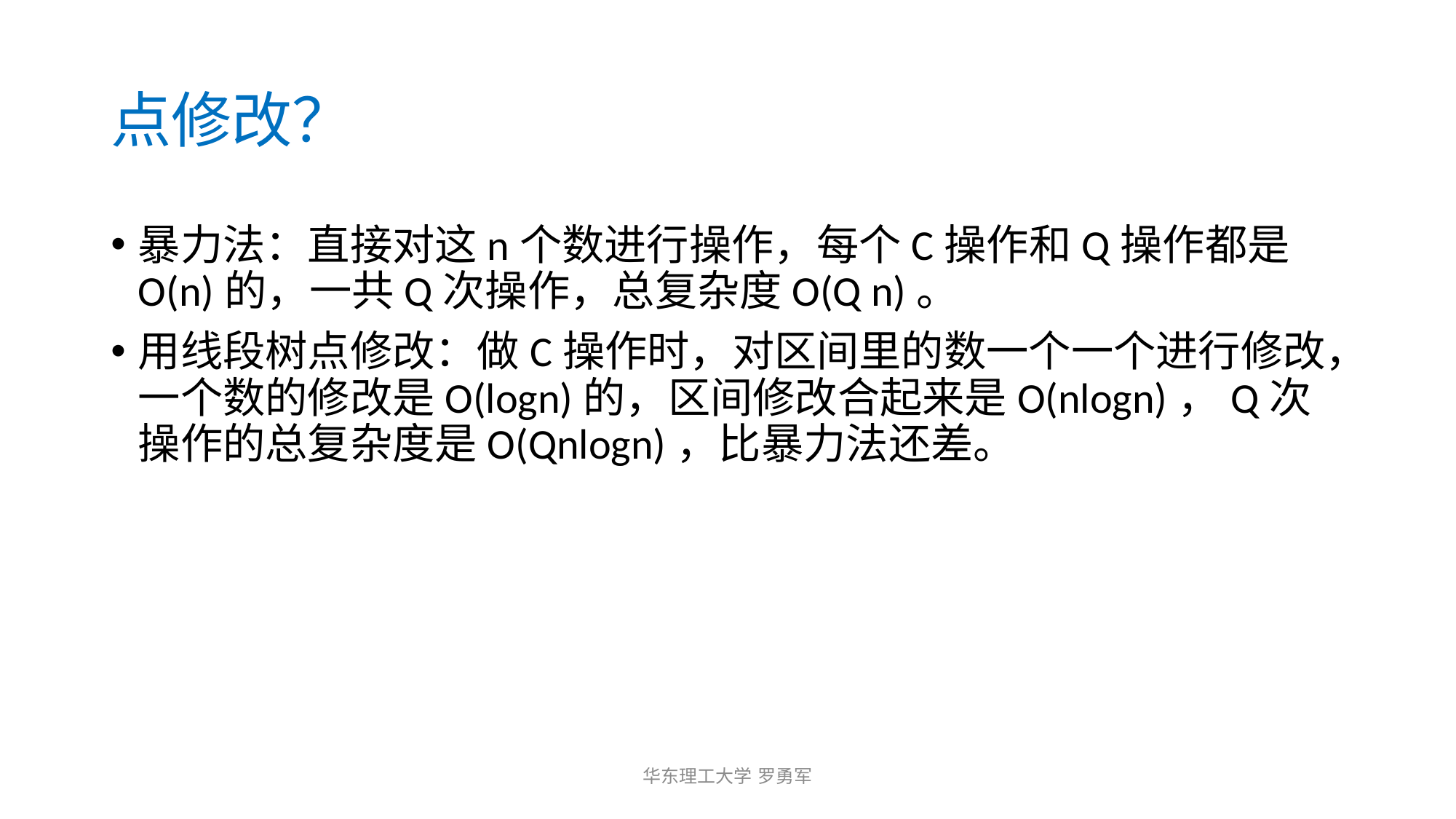

# 点修改？
暴力法：直接对这n个数进行操作，每个C操作和Q操作都是O(n)的，一共Q次操作，总复杂度O(Q n)。
用线段树点修改：做C操作时，对区间里的数一个一个进行修改，一个数的修改是O(logn)的，区间修改合起来是O(nlogn)，Q次操作的总复杂度是O(Qnlogn)，比暴力法还差。

华东理工大学 罗勇军